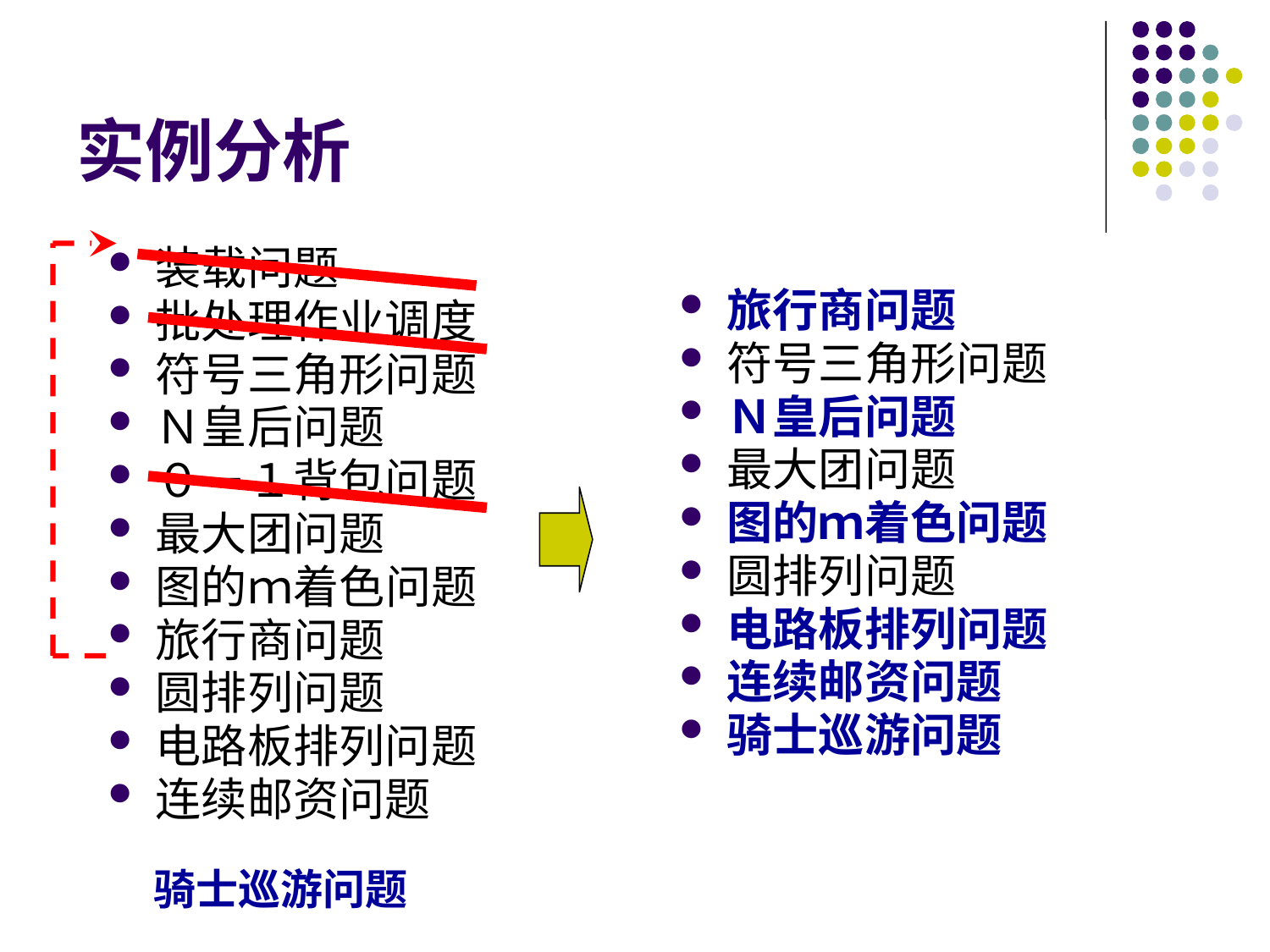

# 实例分析

装载问题
批处理作业调度
符号三角形问题
Ｎ皇后问题
０－１背包问题
最大团问题
图的ｍ着色问题
旅行商问题
圆排列问题
电路板排列问题
连续邮资问题

旅行商问题
符号三角形问题
Ｎ皇后问题
最大团问题
图的ｍ着色问题
圆排列问题
电路板排列问题
连续邮资问题
骑士巡游问题

骑士巡游问题